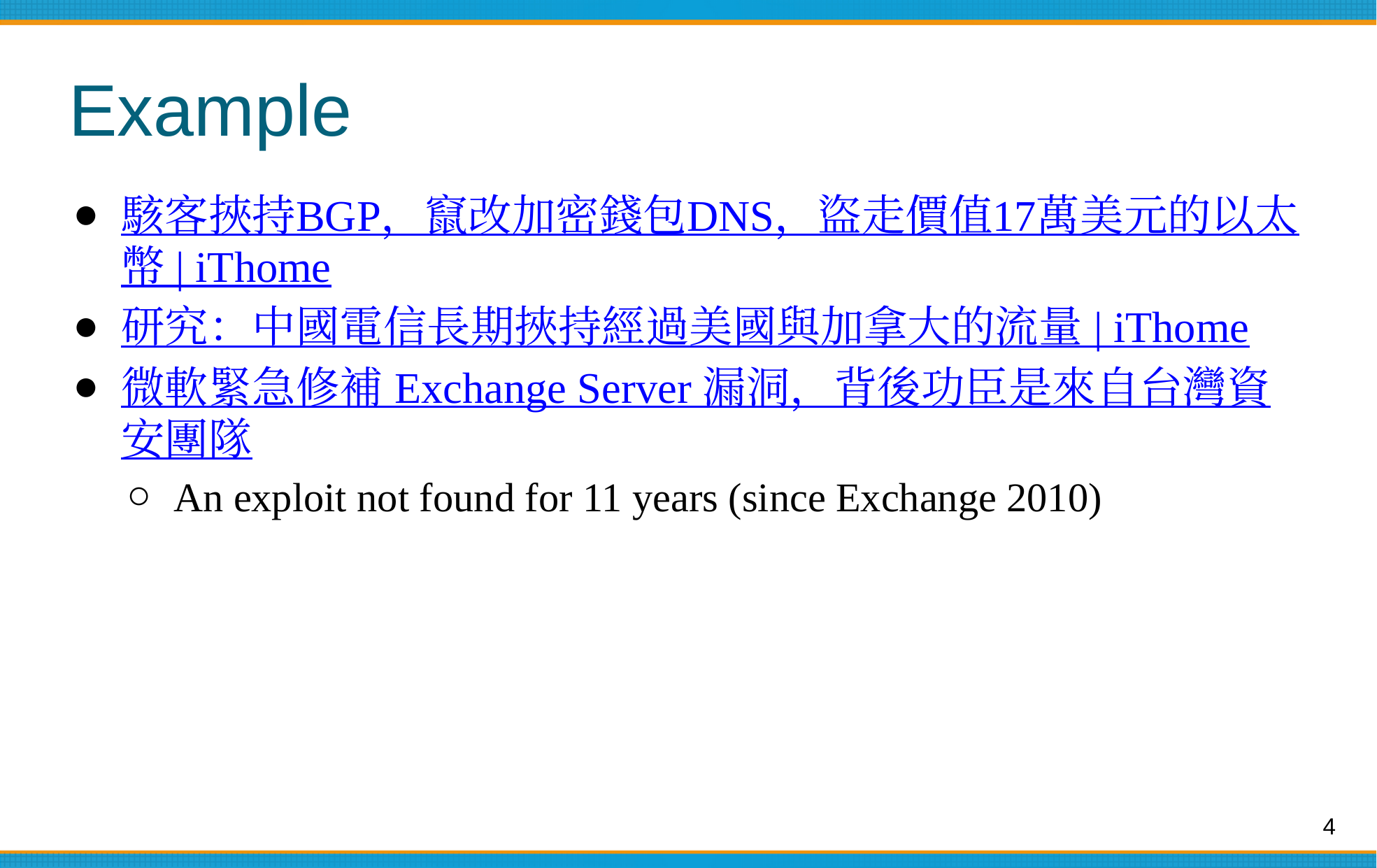

# Example
駭客挾持BGP，竄改加密錢包DNS，盜走價值17萬美元的以太幣 | iThome
研究：中國電信長期挾持經過美國與加拿大的流量 | iThome
微軟緊急修補 Exchange Server 漏洞，背後功臣是來自台灣資安團隊
An exploit not found for 11 years (since Exchange 2010)
4